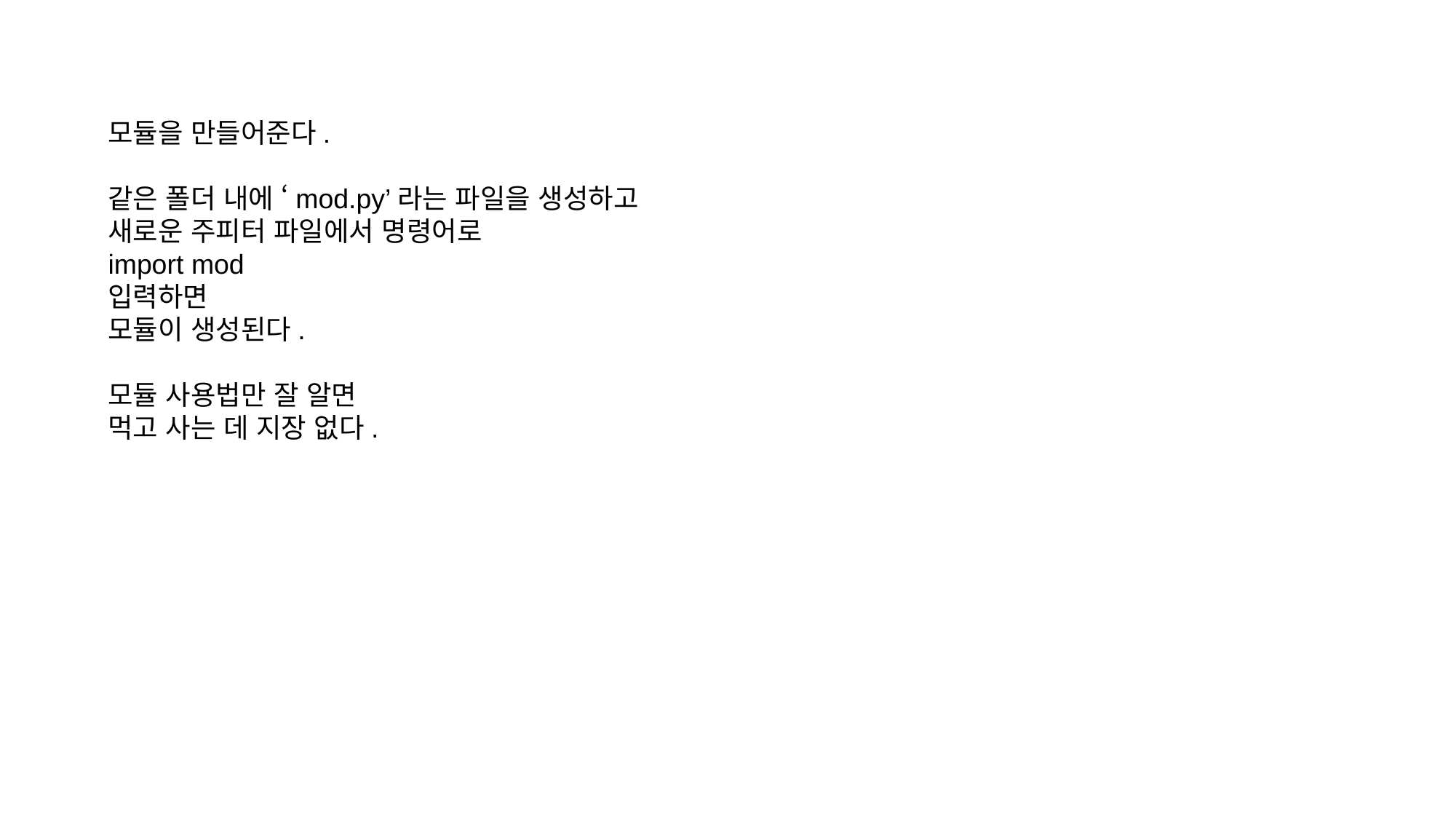

모듈을 만들어준다.

같은 폴더 내에 ‘mod.py’라는 파일을 생성하고
새로운 주피터 파일에서 명령어로
import mod
입력하면
모듈이 생성된다.

모듈 사용법만 잘 알면
먹고 사는 데 지장 없다.